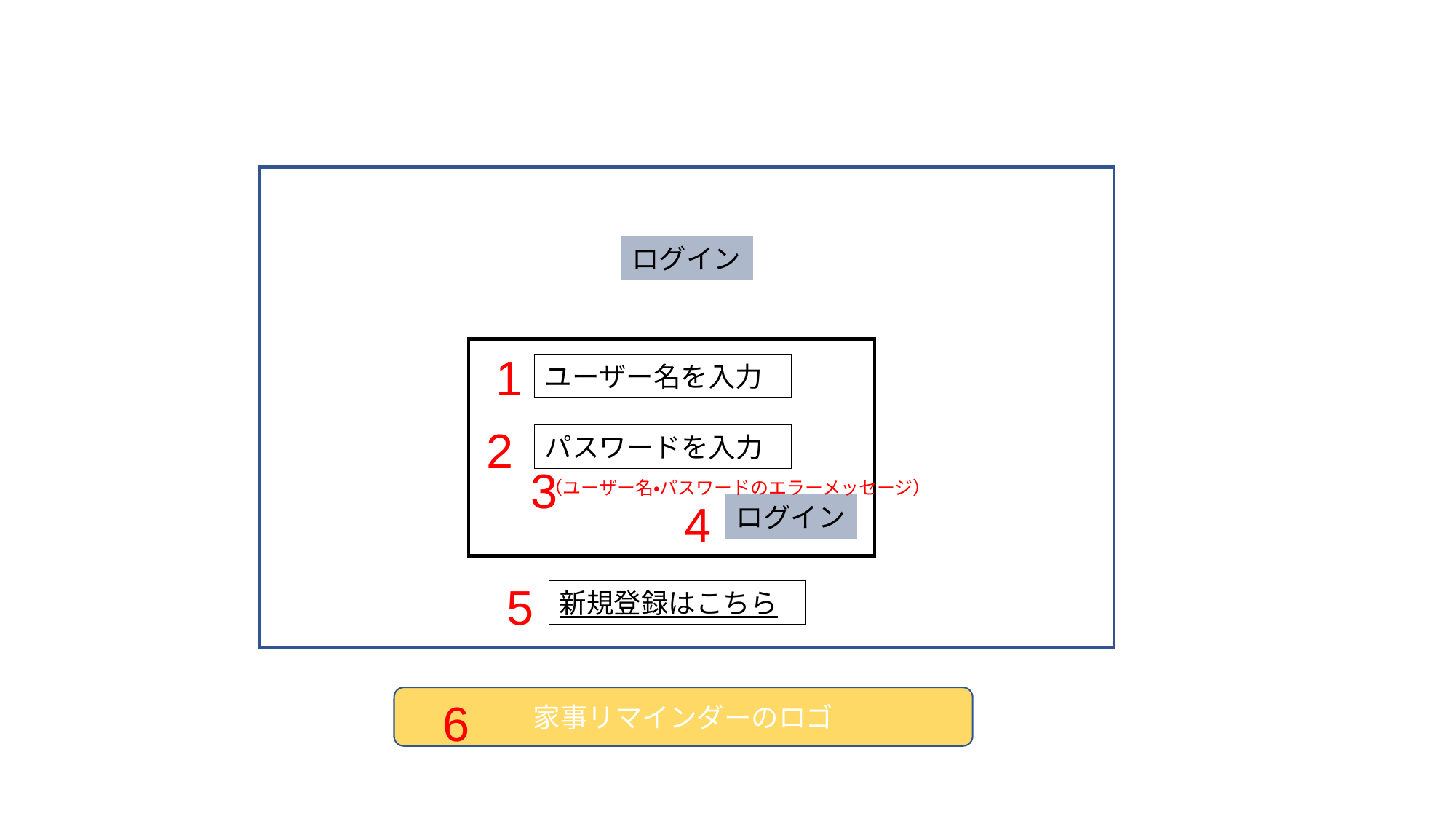

パスワード忘れはこちら

ログイン

ユーザー名を入力
パスワードを入力
ログイン
1
2
3
（ユーザー名・パスワードのエラーメッセージ）
4
5
新規登録はこちら
家事リマインダーのロゴ
6